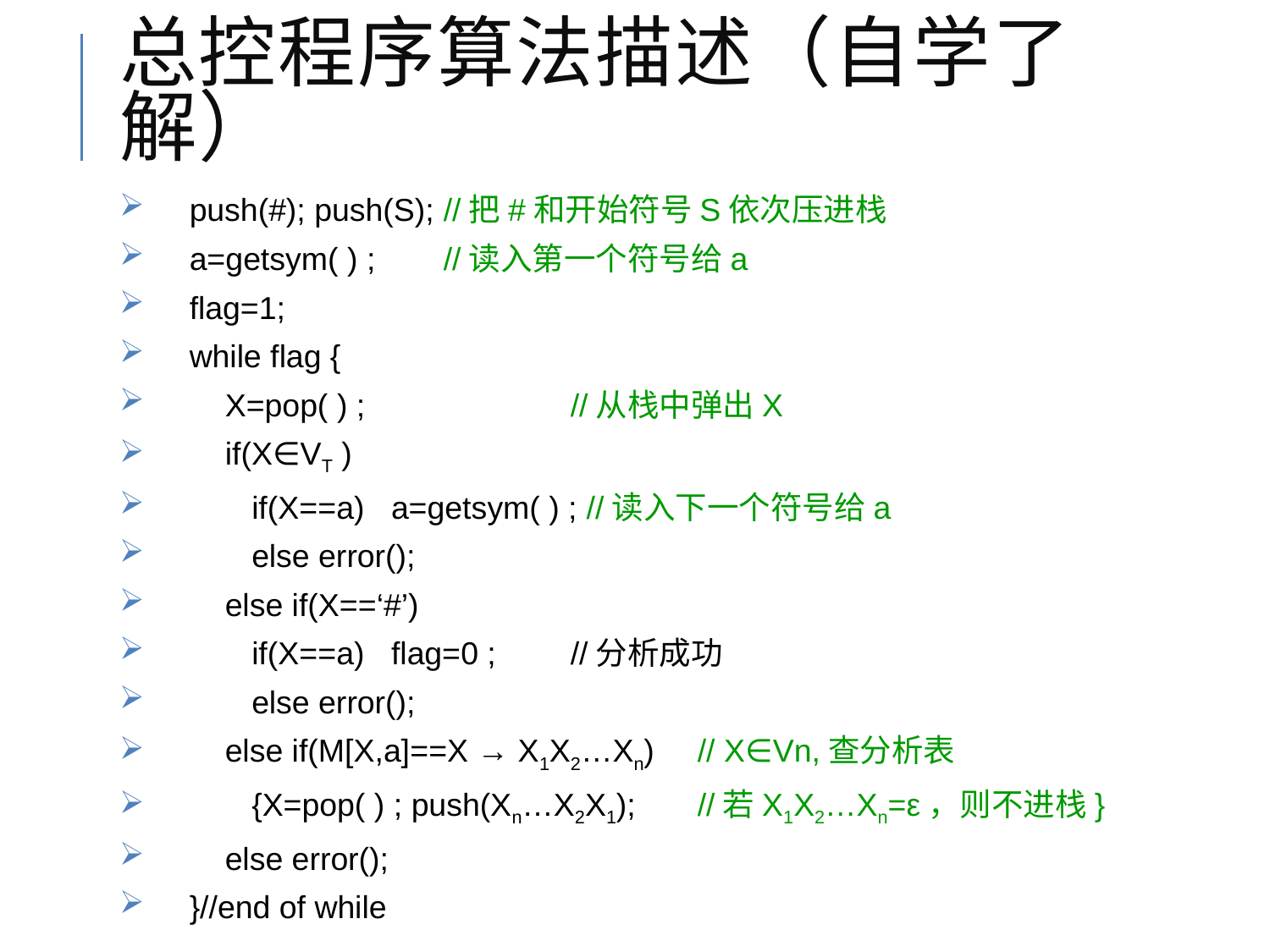

# 总控程序算法描述（自学了解）
push(#); push(S); 	//把#和开始符号S依次压进栈
a=getsym( ) ; 	//读入第一个符号给a
flag=1;
while flag {
    X=pop( ) ;		//从栈中弹出X
    if(X∈VT )
       if(X==a)   a=getsym( ) ; //读入下一个符号给a
       else error();
    else if(X==‘#’)
       if(X==a)   flag=0 ;	//分析成功
       else error();
    else if(M[X,a]==X → X1X2…Xn)	// X∈Vn,查分析表
       {X=pop( ) ; push(Xn…X2X1);	//若X1X2…Xn=ε，则不进栈}
    else error();
}//end of while

59